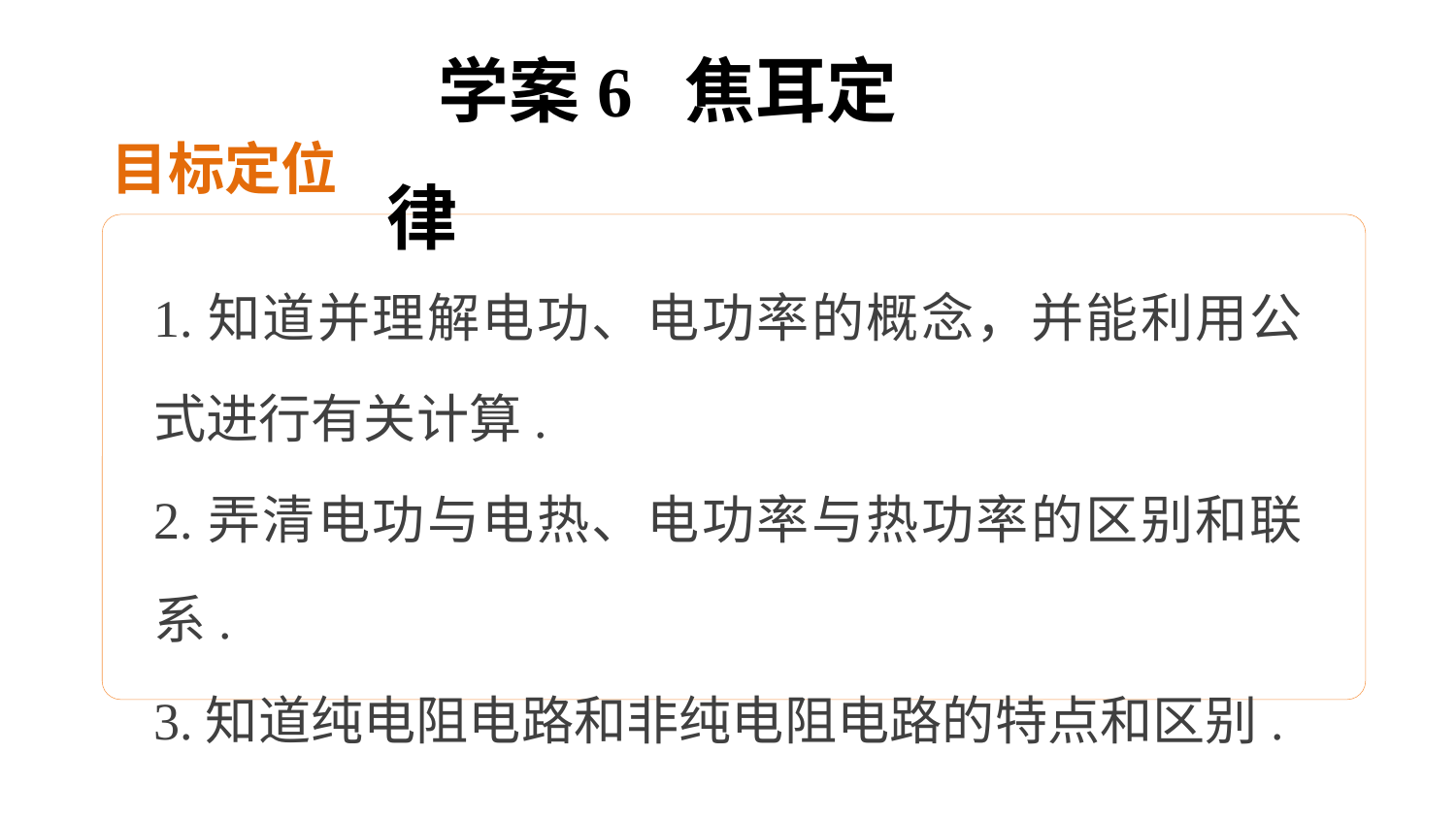

学案6  焦耳定律

目标定位

1.知道并理解电功、电功率的概念，并能利用公式进行有关计算.
2.弄清电功与电热、电功率与热功率的区别和联系.
3.知道纯电阻电路和非纯电阻电路的特点和区别.